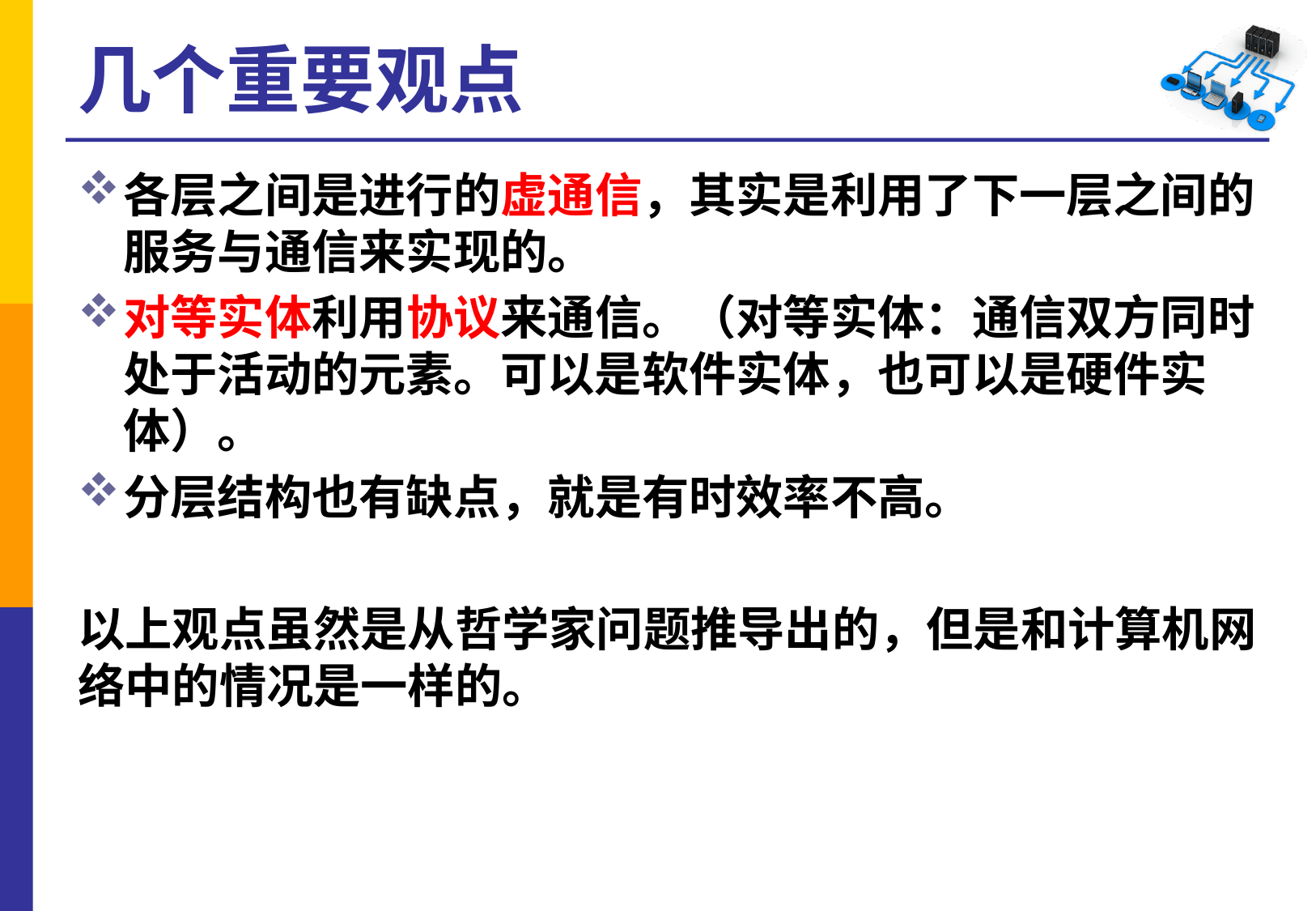

# 几个重要观点
各层之间是进行的虚通信，其实是利用了下一层之间的服务与通信来实现的。
对等实体利用协议来通信。（对等实体：通信双方同时处于活动的元素。可以是软件实体，也可以是硬件实体）。
分层结构也有缺点，就是有时效率不高。

以上观点虽然是从哲学家问题推导出的，但是和计算机网络中的情况是一样的。